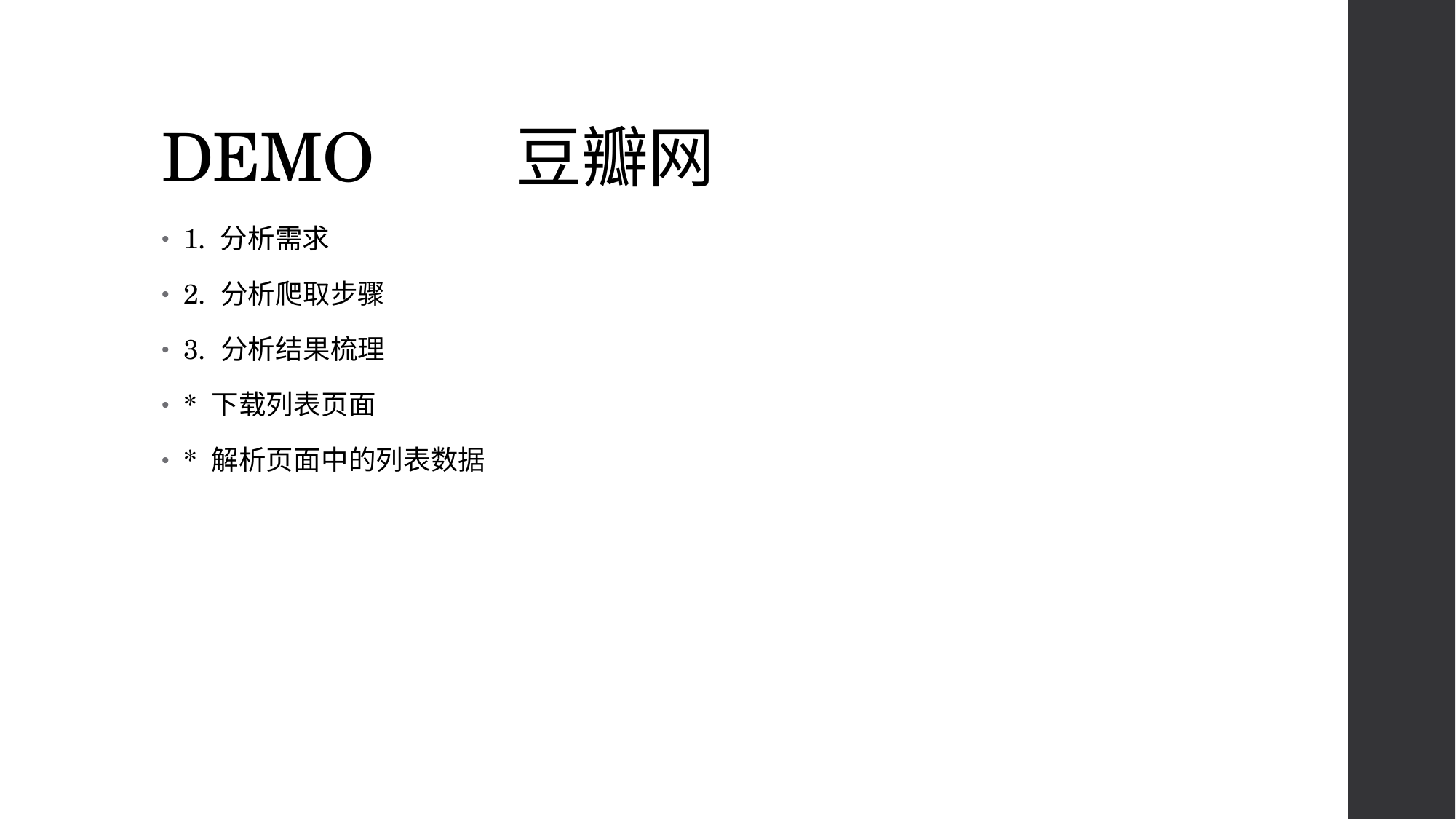

# DEMO       豆瓣网
1. 分析需求
2. 分析爬取步骤
3. 分析结果梳理
* 下载列表页面
* 解析页面中的列表数据